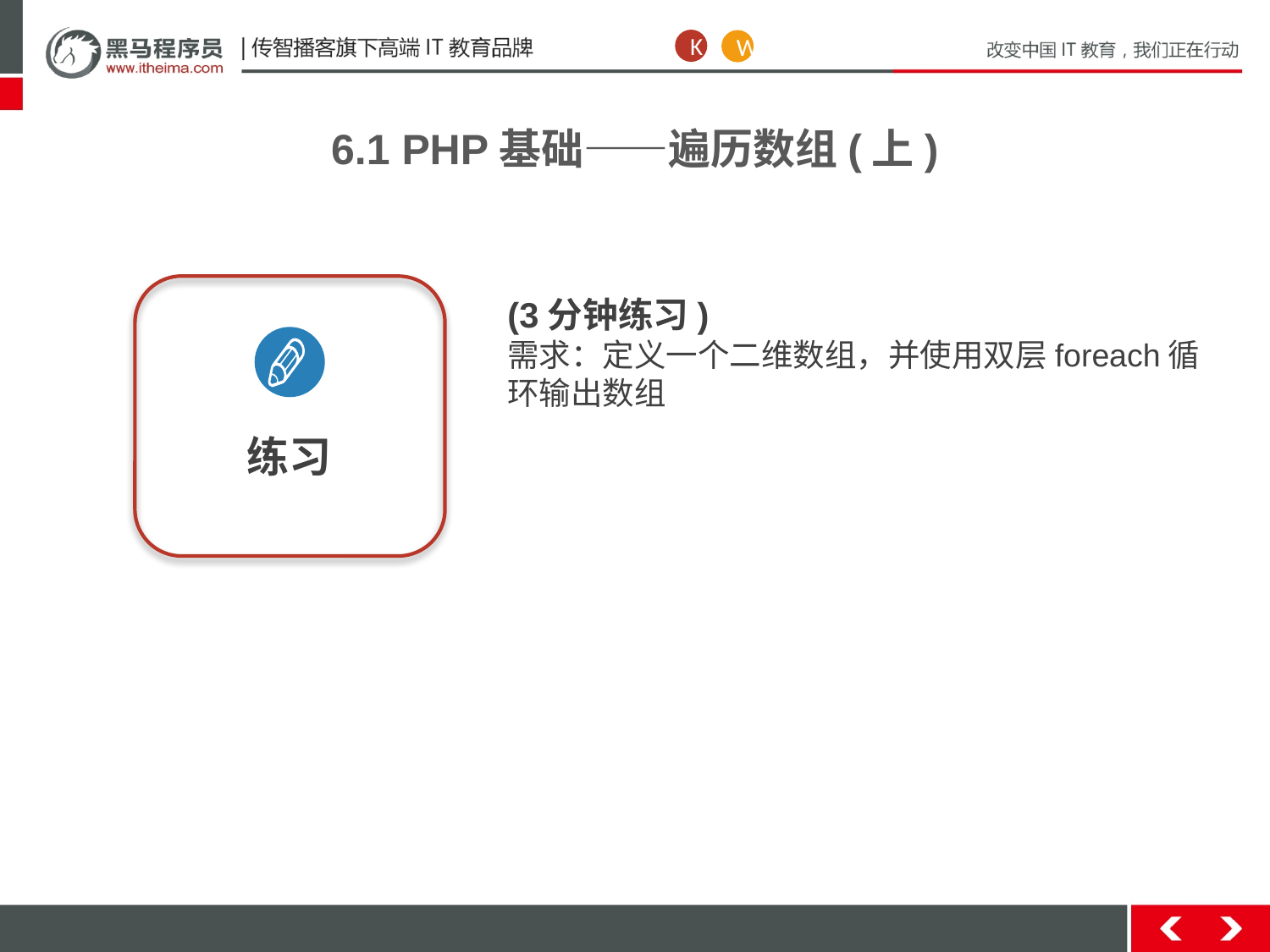

K
W
6.1 PHP基础——遍历数组(上)

练习
(3分钟练习)
需求：定义一个二维数组，并使用双层foreach循环输出数组